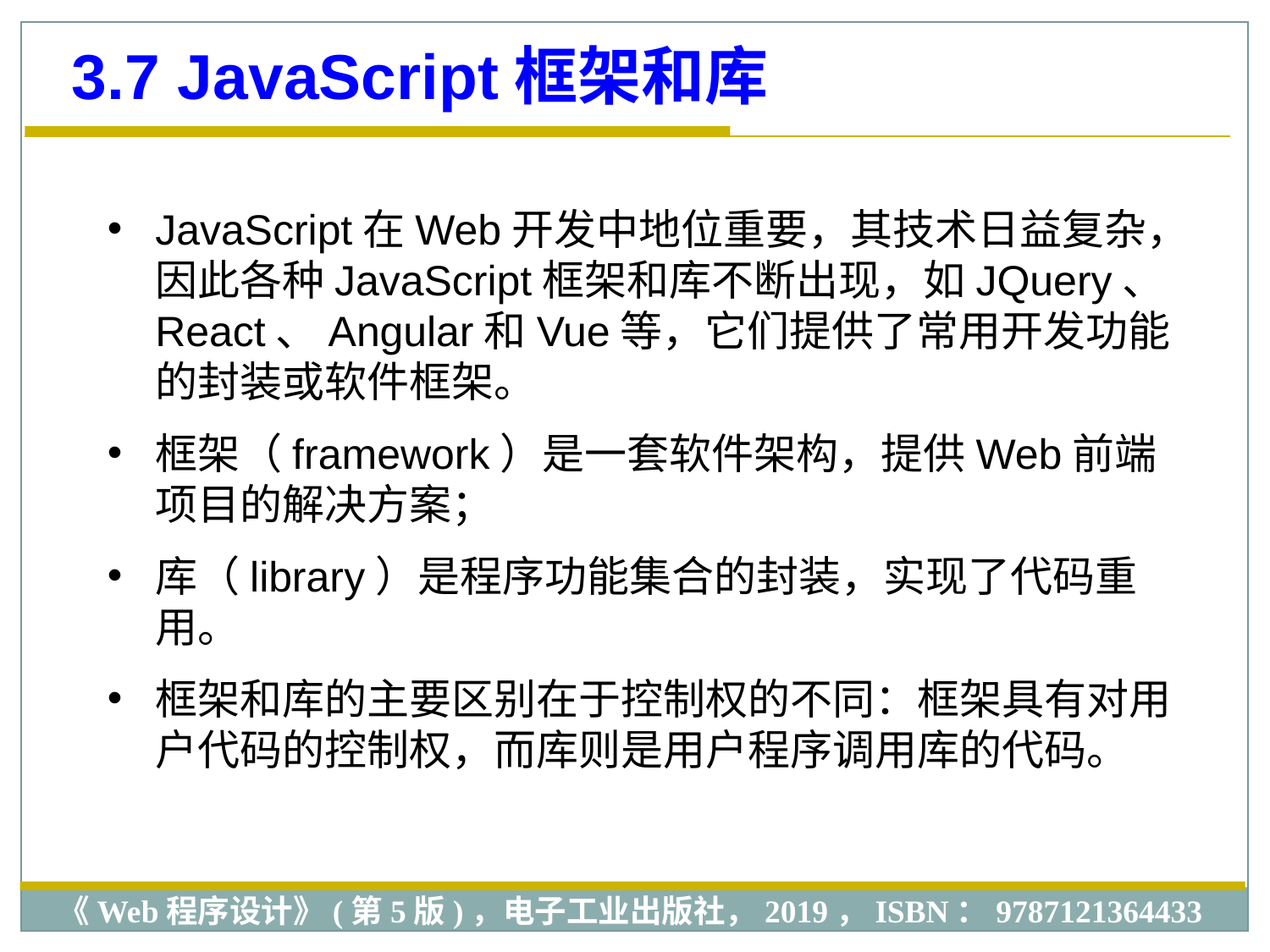

3.7 JavaScript框架和库
JavaScript在Web开发中地位重要，其技术日益复杂，因此各种JavaScript框架和库不断出现，如JQuery、React、Angular和Vue等，它们提供了常用开发功能的封装或软件框架。
框架（framework）是一套软件架构，提供Web前端项目的解决方案；
库（library）是程序功能集合的封装，实现了代码重用。
框架和库的主要区别在于控制权的不同：框架具有对用户代码的控制权，而库则是用户程序调用库的代码。